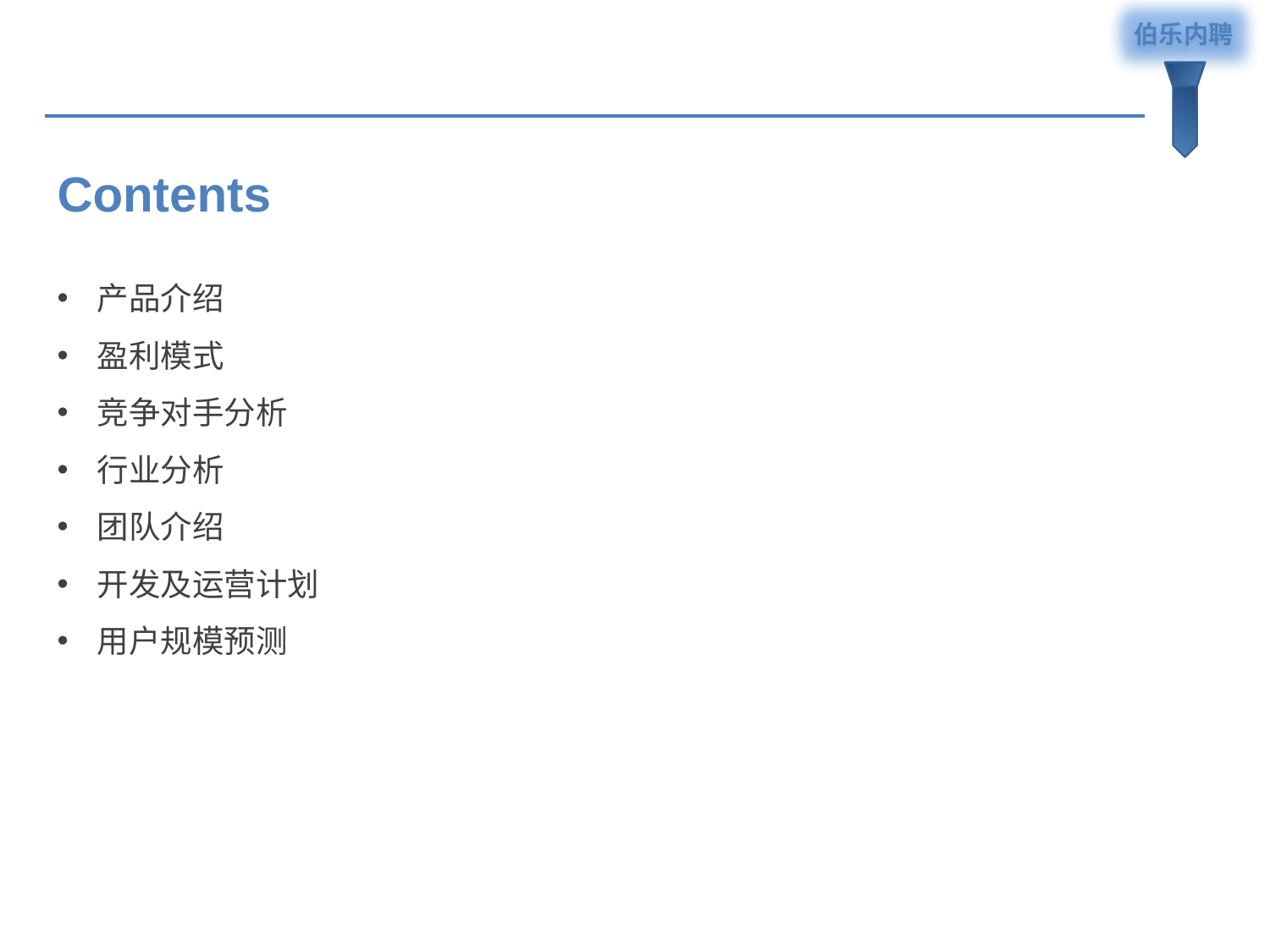

伯乐内聘

Contents

产品介绍
盈利模式
竞争对手分析
行业分析
团队介绍
开发及运营计划
用户规模预测